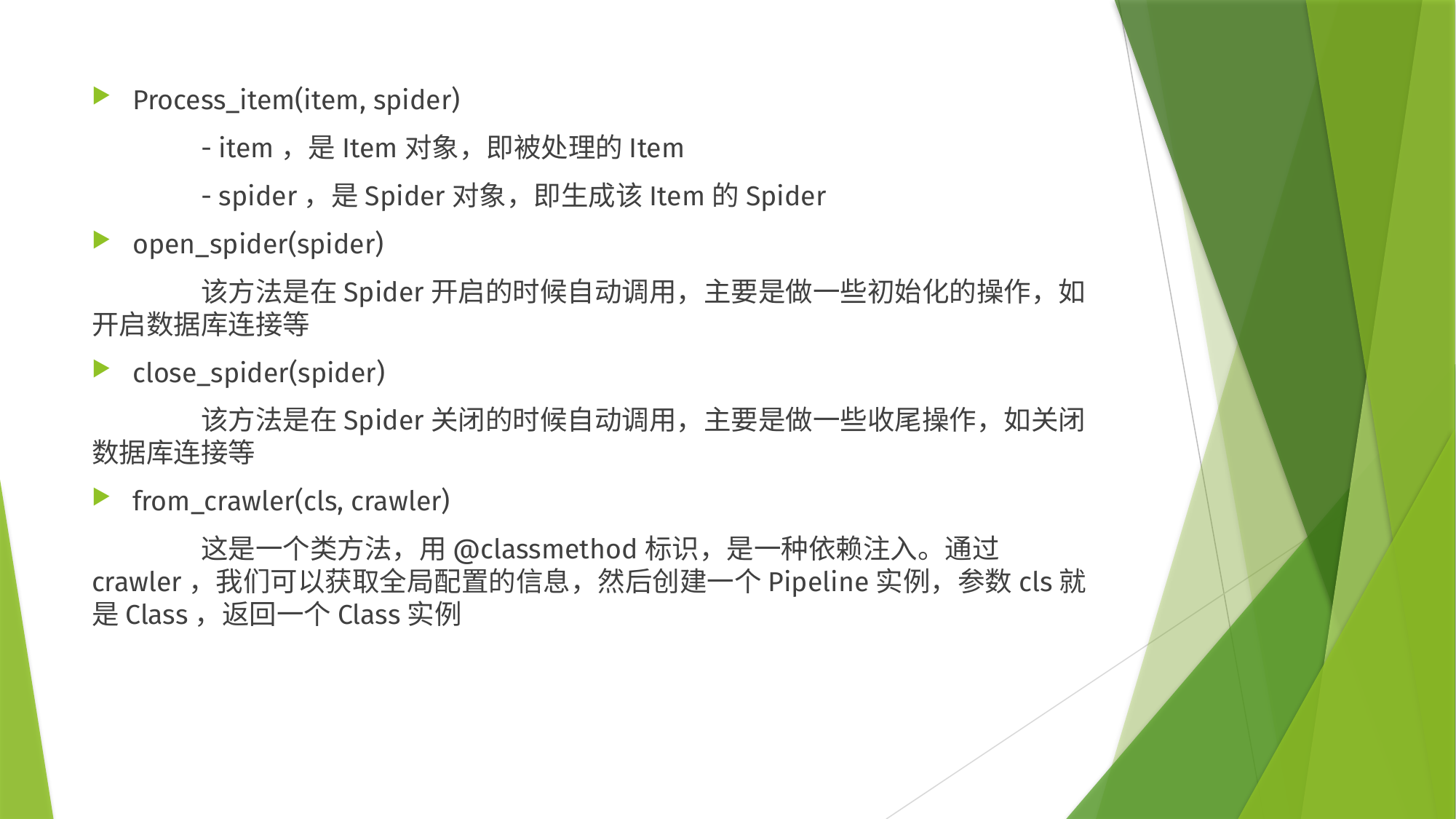

Process_item(item, spider)
	- item，是Item对象，即被处理的Item
	- spider，是Spider对象，即生成该Item的Spider
open_spider(spider)
	该方法是在Spider开启的时候自动调用，主要是做一些初始化的操作，如开启数据库连接等
close_spider(spider)
	该方法是在Spider关闭的时候自动调用，主要是做一些收尾操作，如关闭数据库连接等
from_crawler(cls, crawler)
	这是一个类方法，用@classmethod标识，是一种依赖注入。通过crawler，我们可以获取全局配置的信息，然后创建一个Pipeline实例，参数cls就是Class，返回一个Class实例